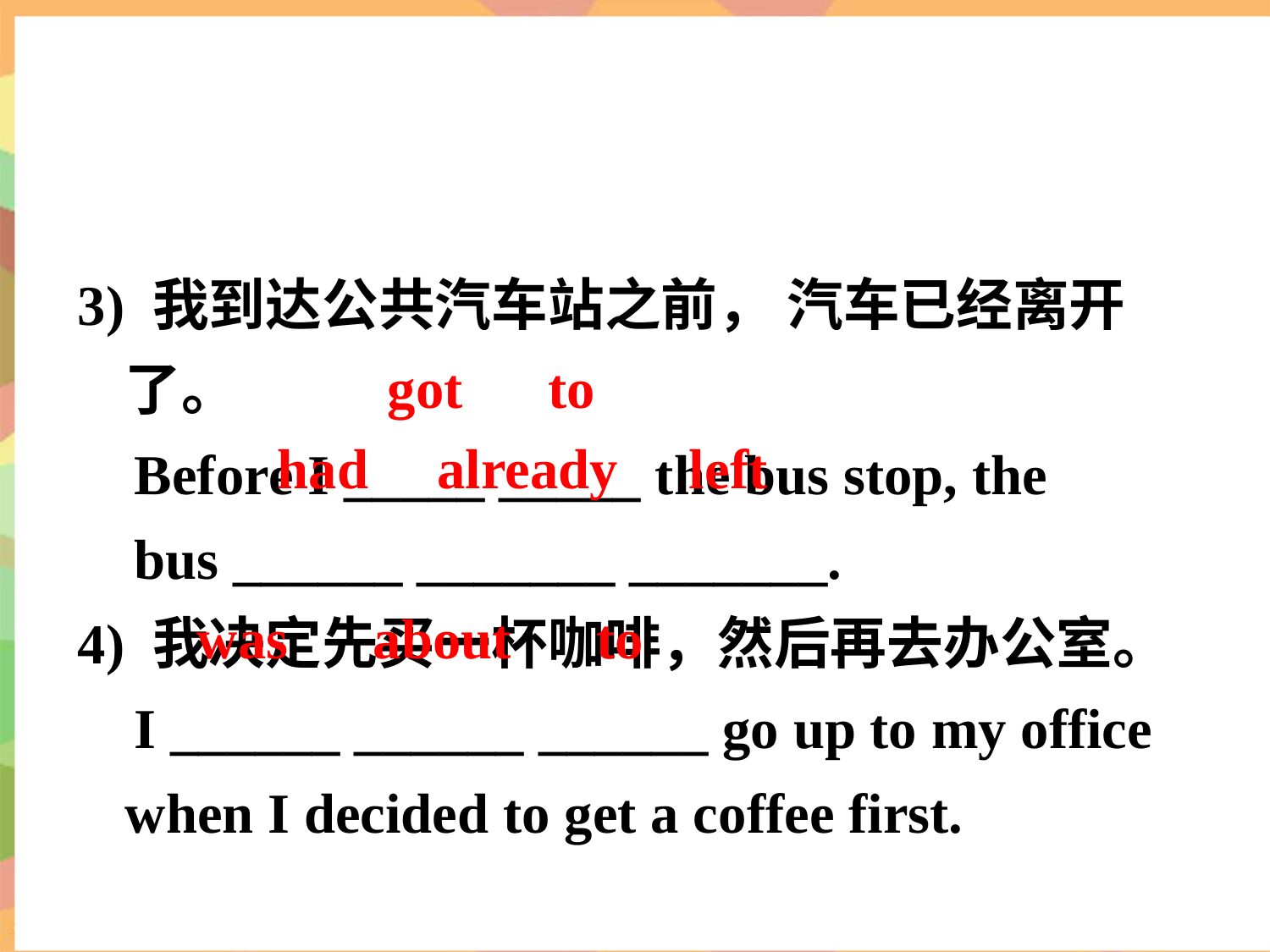

3) 我到达公共汽车站之前， 汽车已经离开了。
    Before I _____ _____ the bus stop, the
    bus ______ _______ _______.
4) 我决定先买一杯咖啡，然后再去办公室。
    I ______ ______ ______ go up to my office when I decided to get a coffee first.
got      to
had
already     left
was      about      to